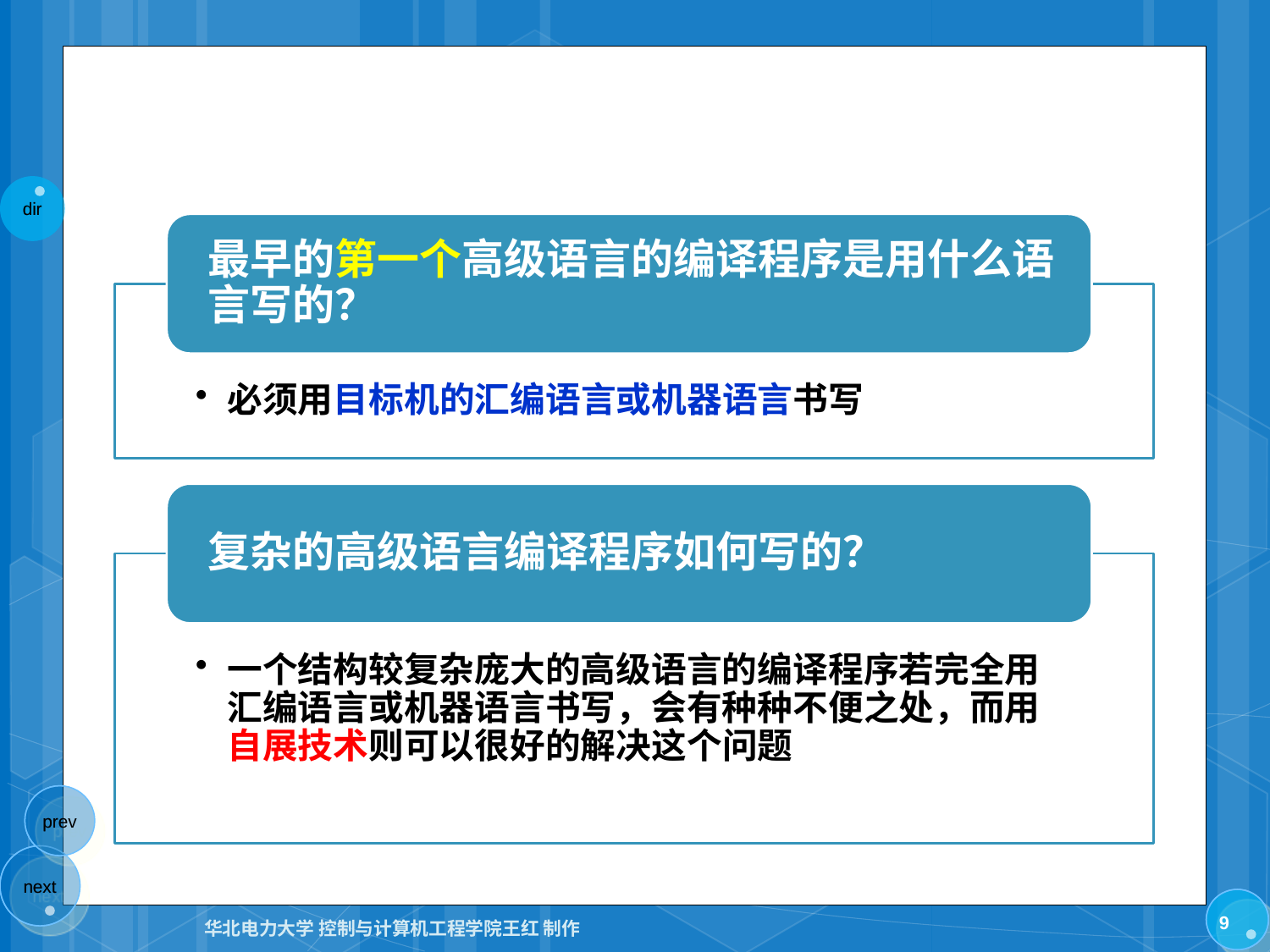

#
必须用目标机的汇编语言或机器语言书写
最早的第一个高级语言的编译程序是用什么语言写的？
一个结构较复杂庞大的高级语言的编译程序若完全用汇编语言或机器语言书写，会有种种不便之处，而用自展技术则可以很好的解决这个问题
复杂的高级语言编译程序如何写的？
9
华北电力大学 控制与计算机工程学院王红 制作